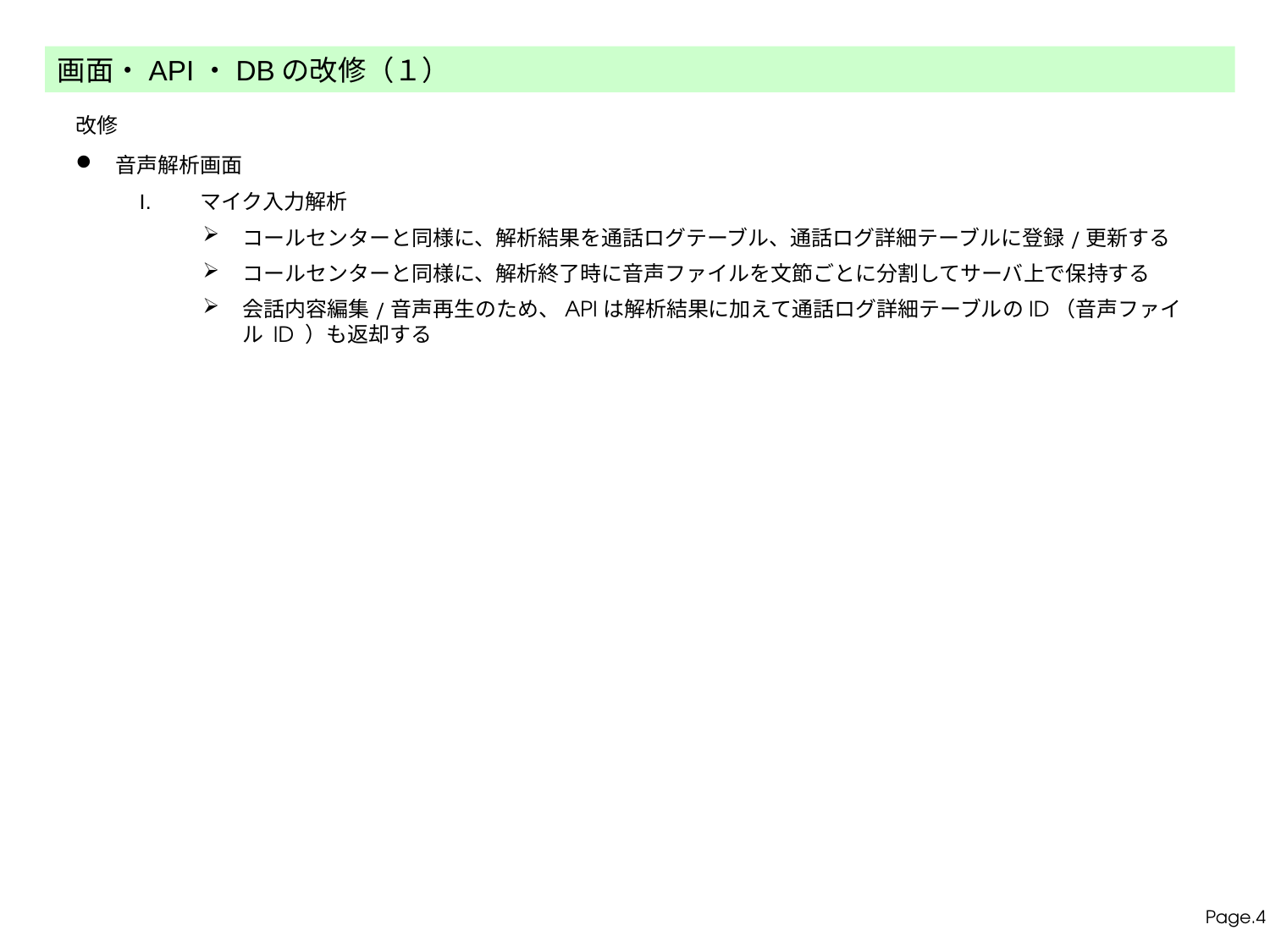

画面・API・DBの改修（１）
改修
音声解析画面
　マイク入力解析
コールセンターと同様に、解析結果を通話ログテーブル、通話ログ詳細テーブルに登録/更新する
コールセンターと同様に、解析終了時に音声ファイルを文節ごとに分割してサーバ上で保持する
会話内容編集/音声再生のため、APIは解析結果に加えて通話ログ詳細テーブルのID（音声ファイル ID ）も返却する